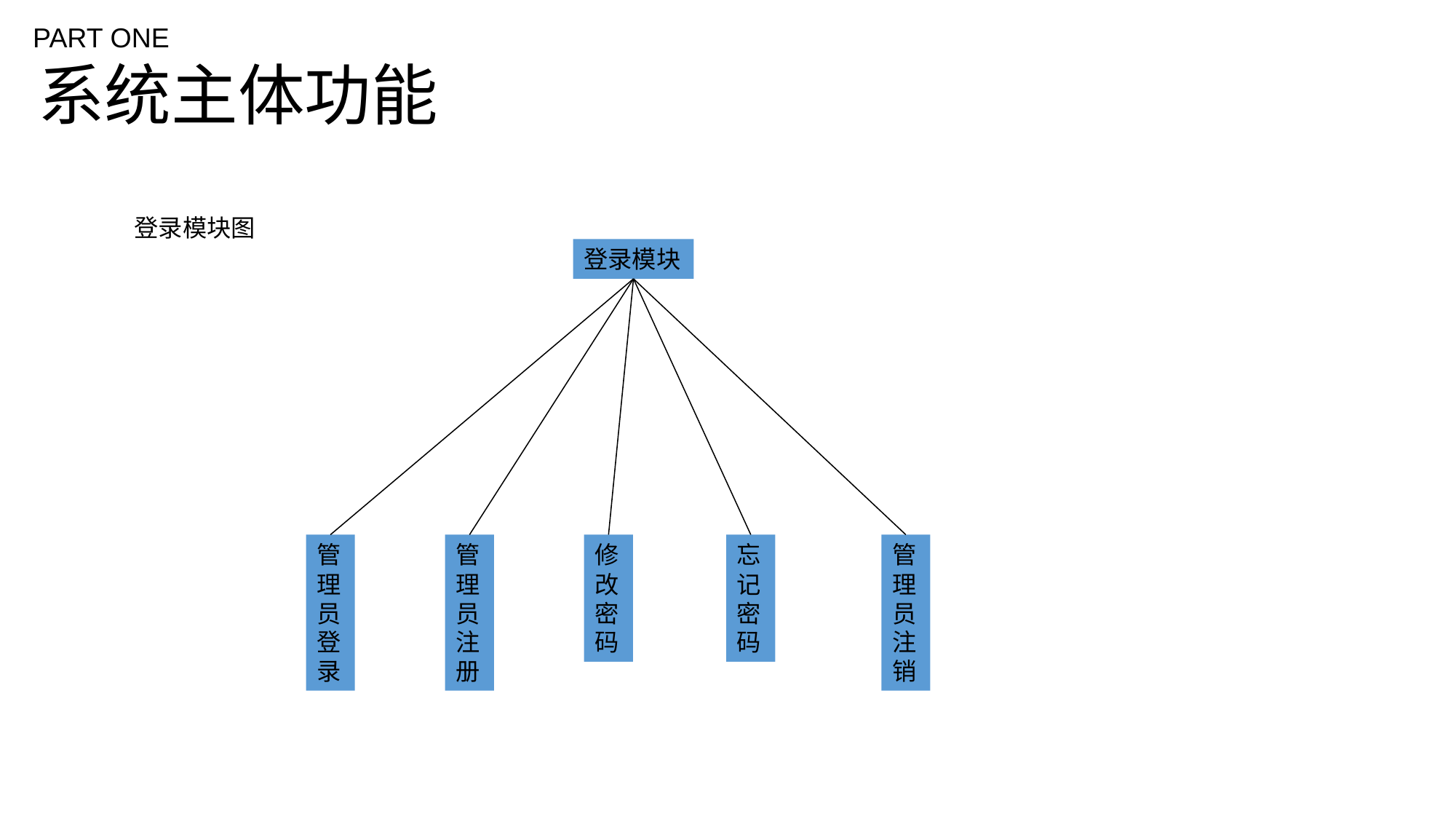

PART ONE
 系统主体功能

	登录模块图

登录模块
管理员登录
管理员注册
修改密码
忘记密码
管理员注销